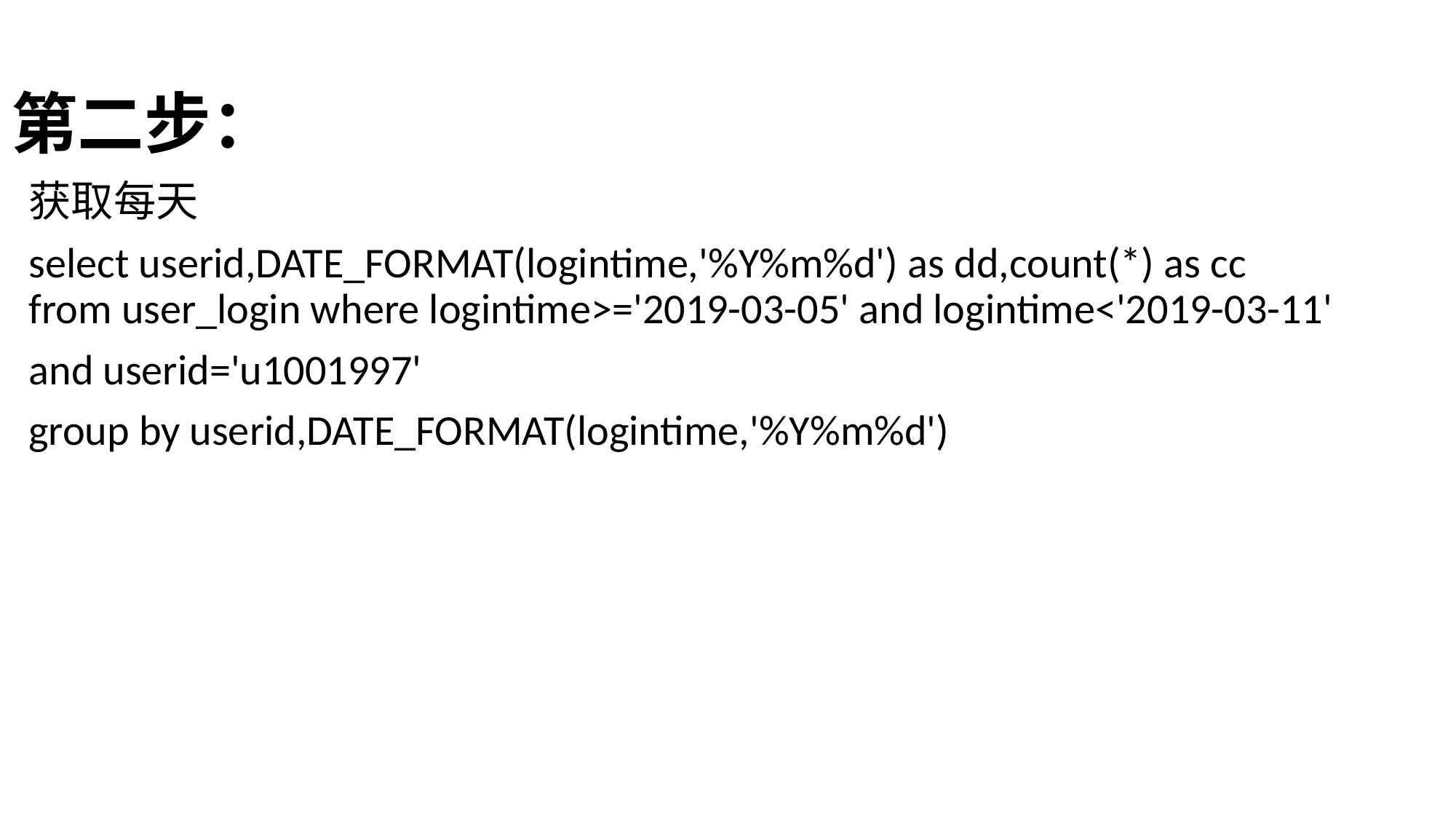

# 第二步：
获取每天
select userid,DATE_FORMAT(logintime,'%Y%m%d') as dd,count(*) as cc from user_login where logintime>='2019-03-05' and logintime<'2019-03-11'
and userid='u1001997'
group by userid,DATE_FORMAT(logintime,'%Y%m%d')